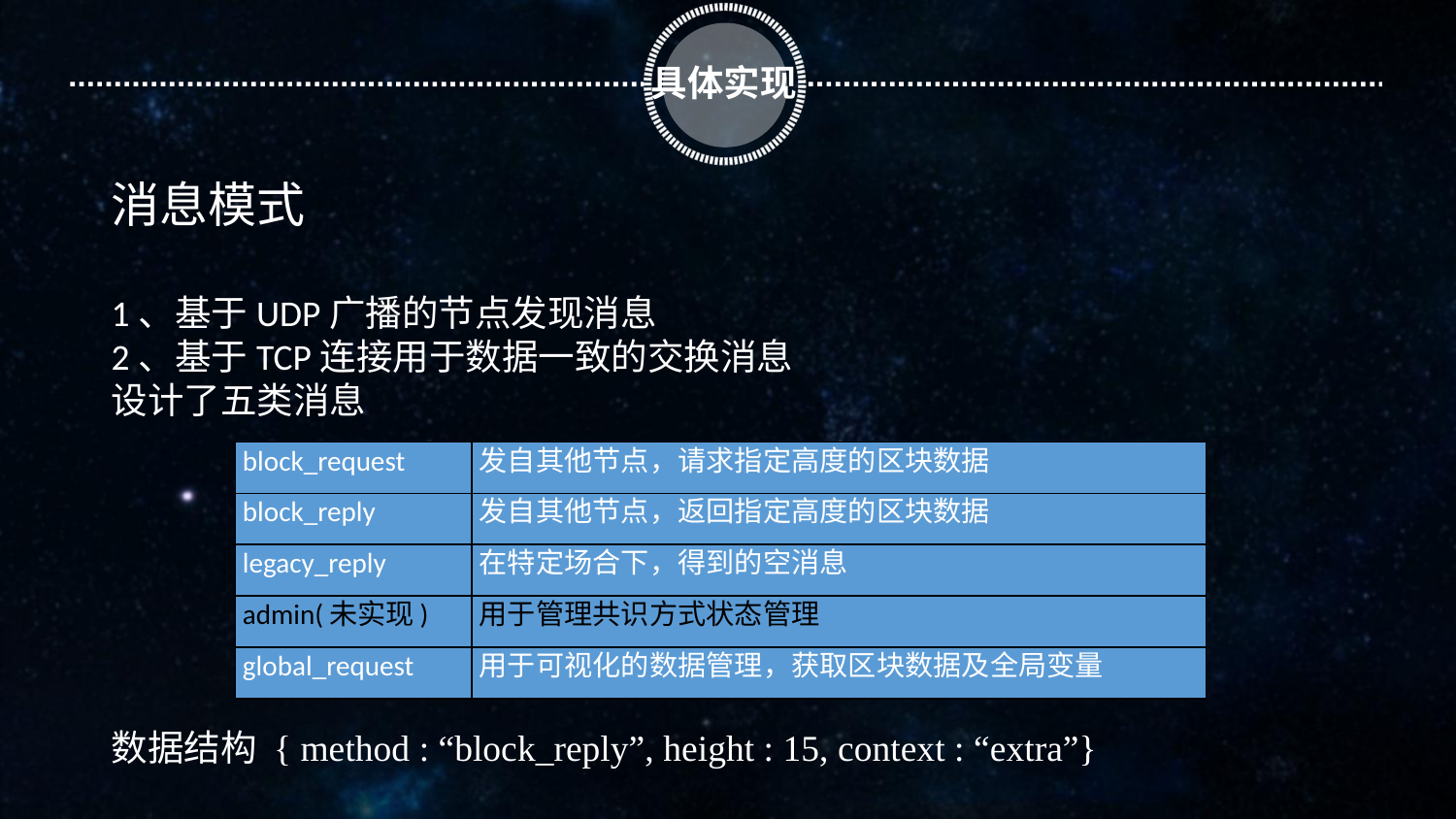

具体实现

消息模式

1、基于UDP广播的节点发现消息
2、基于TCP连接用于数据一致的交换消息
设计了五类消息
| block\_request | 发自其他节点，请求指定高度的区块数据 |
| --- | --- |
| block\_reply | 发自其他节点，返回指定高度的区块数据 |
| legacy\_reply | 在特定场合下，得到的空消息 |
| admin(未实现) | 用于管理共识方式状态管理 |
| global\_request | 用于可视化的数据管理，获取区块数据及全局变量 |
数据结构 { method : “block_reply”, height : 15, context : “extra”}